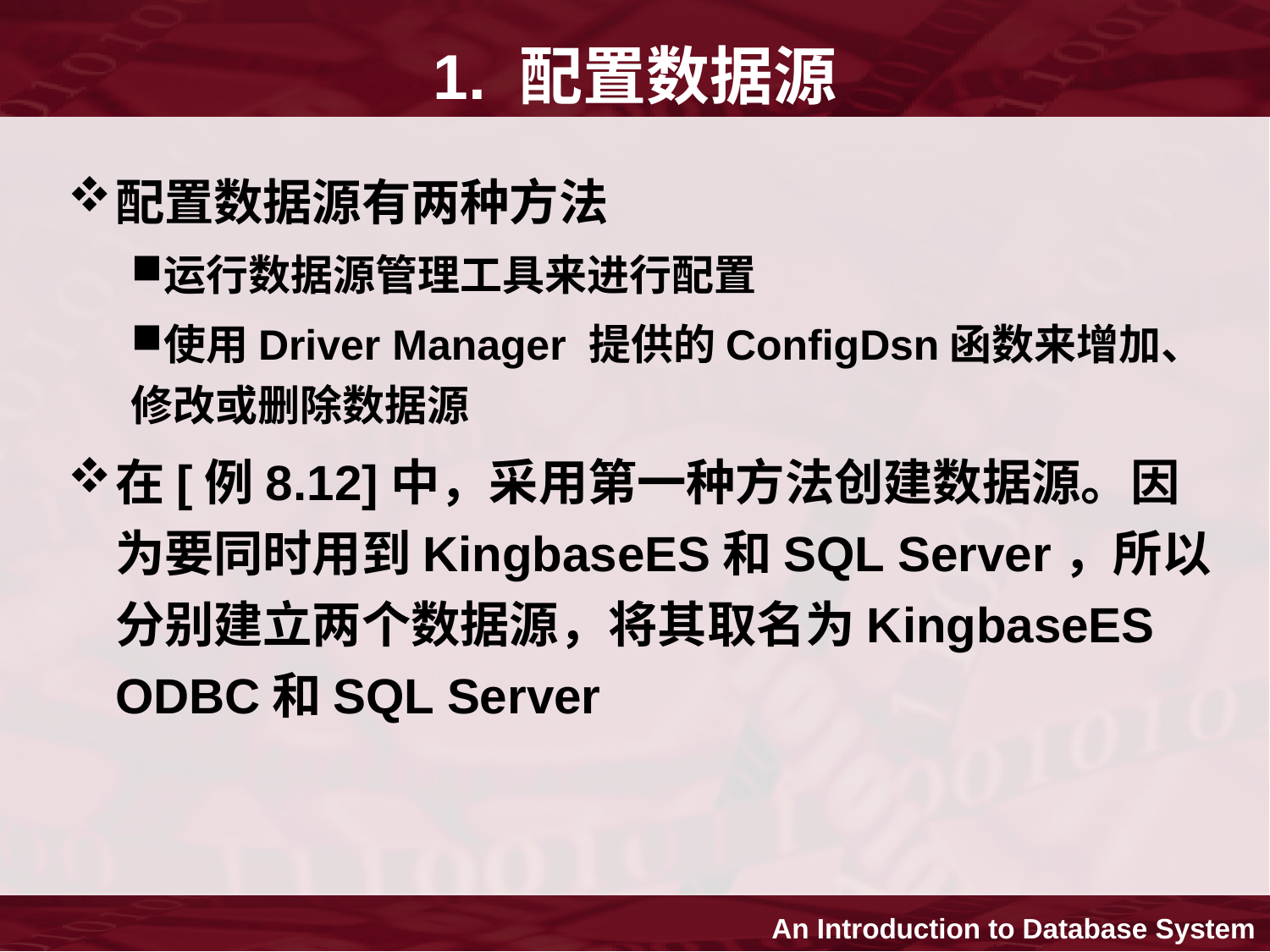

# 1. 配置数据源
配置数据源有两种方法
运行数据源管理工具来进行配置
使用Driver Manager 提供的ConfigDsn函数来增加、修改或删除数据源
在[例8.12]中，采用第一种方法创建数据源。因为要同时用到KingbaseES和SQL Server，所以分别建立两个数据源，将其取名为KingbaseES ODBC和SQL Server